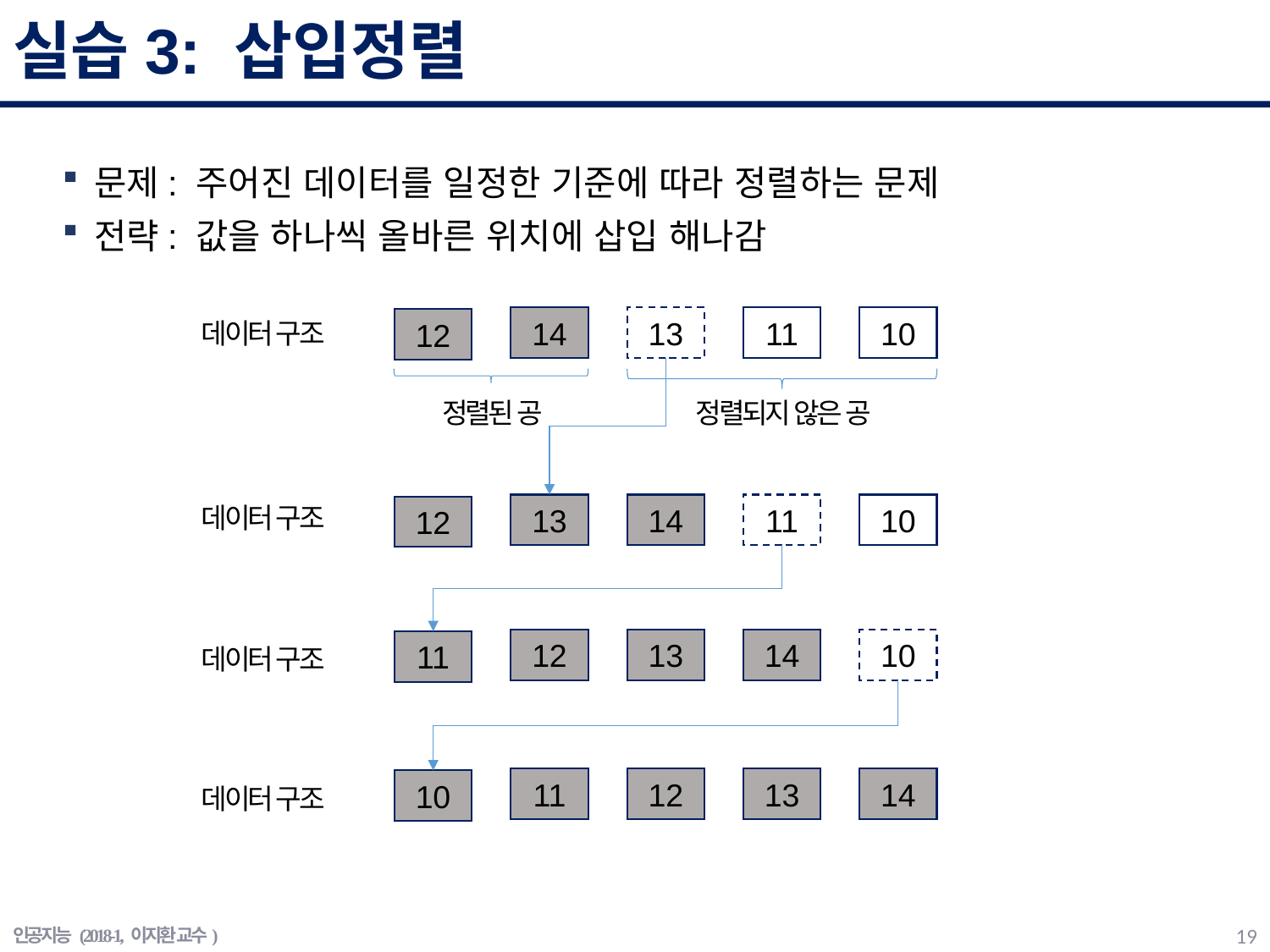

# 실습3: 삽입정렬
문제: 주어진 데이터를 일정한 기준에 따라 정렬하는 문제
전략: 값을 하나씩 올바른 위치에 삽입 해나감

14
13
11
10
데이터 구조
12
정렬된 공
정렬되지 않은 공
데이터 구조
13
14
11
10
12
12
13
14
10
11
데이터 구조
11
12
13
14
10
데이터 구조
인공지능 (2018-1, 이지환 교수)
19